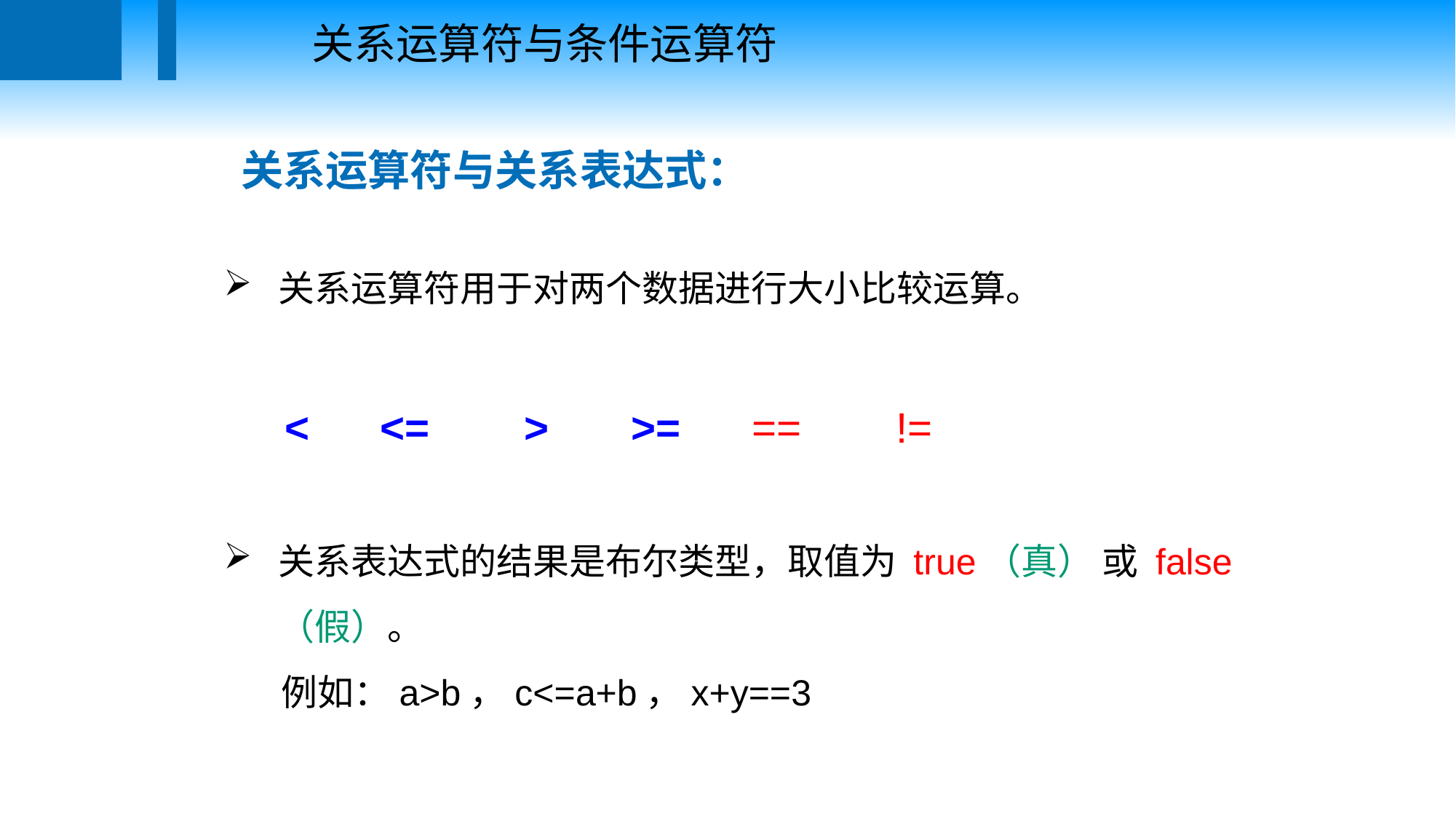

关系运算符与条件运算符
关系运算符与关系表达式：
关系运算符用于对两个数据进行大小比较运算。
      <      <=        >       >=      ==        !=

关系表达式的结果是布尔类型，取值为 true（真） 或 false（假）。
      例如：a>b，c<=a+b，x+y==3